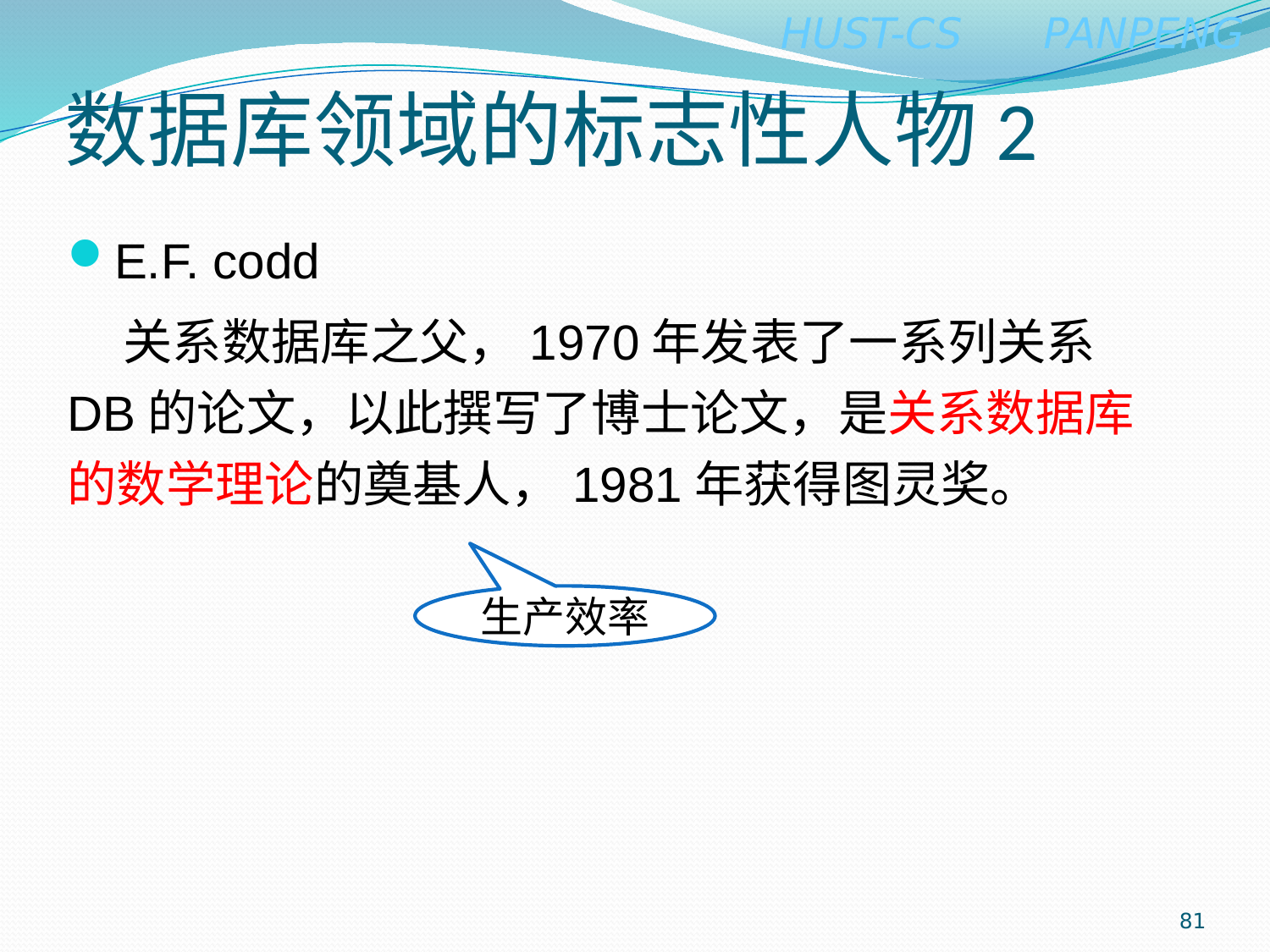

# 数据库领域的标志性人物2
E.F. codd
    关系数据库之父，1970年发表了一系列关系DB的论文，以此撰写了博士论文，是关系数据库的数学理论的奠基人，1981年获得图灵奖。
生产效率
81